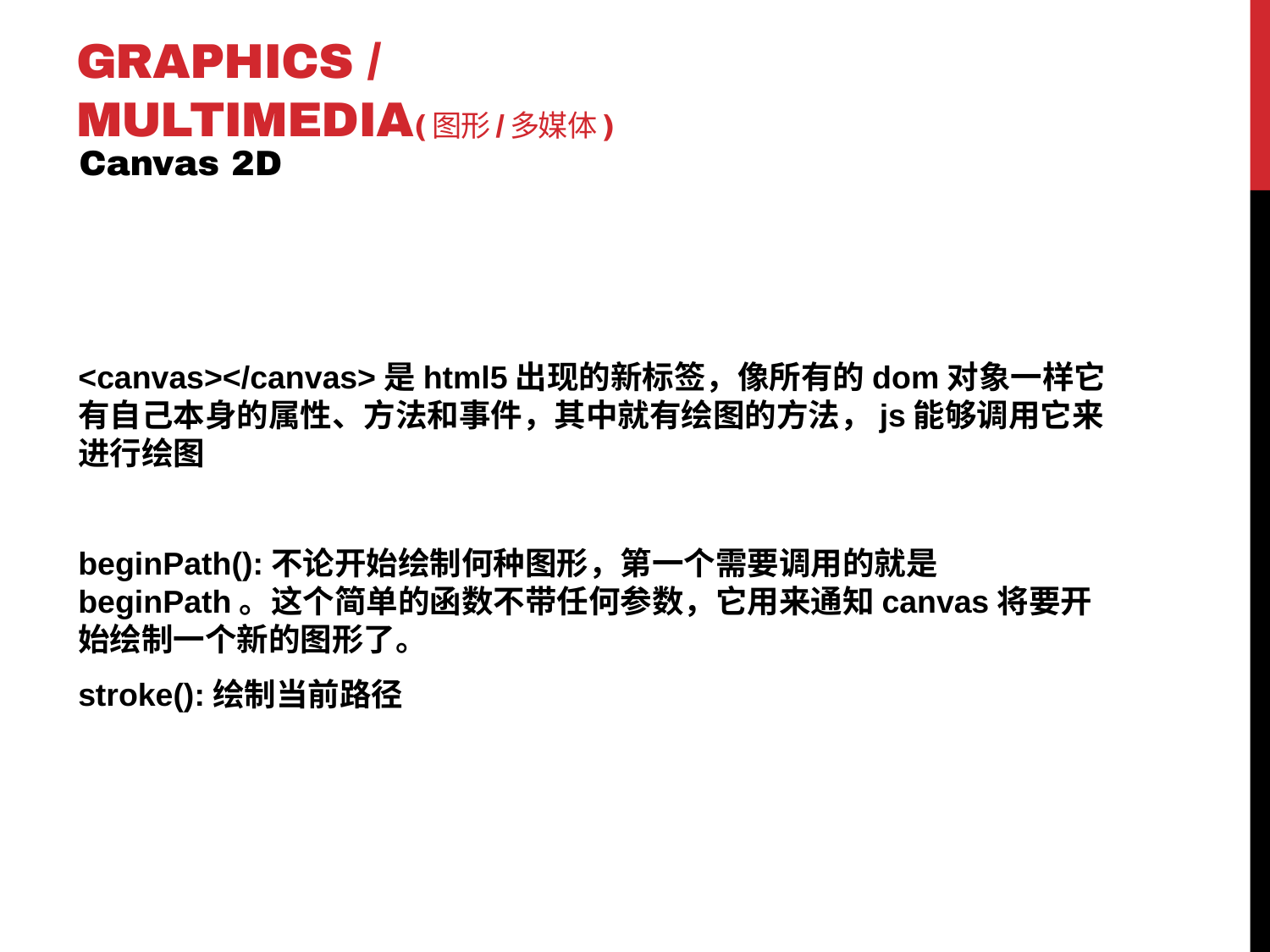

# Graphics / Multimedia(图形/多媒体)
Canvas 2D

<canvas></canvas>是html5出现的新标签，像所有的dom对象一样它有自己本身的属性、方法和事件，其中就有绘图的方法，js能够调用它来进行绘图

beginPath():不论开始绘制何种图形，第一个需要调用的就是beginPath。这个简单的函数不带任何参数，它用来通知canvas将要开始绘制一个新的图形了。
stroke():绘制当前路径